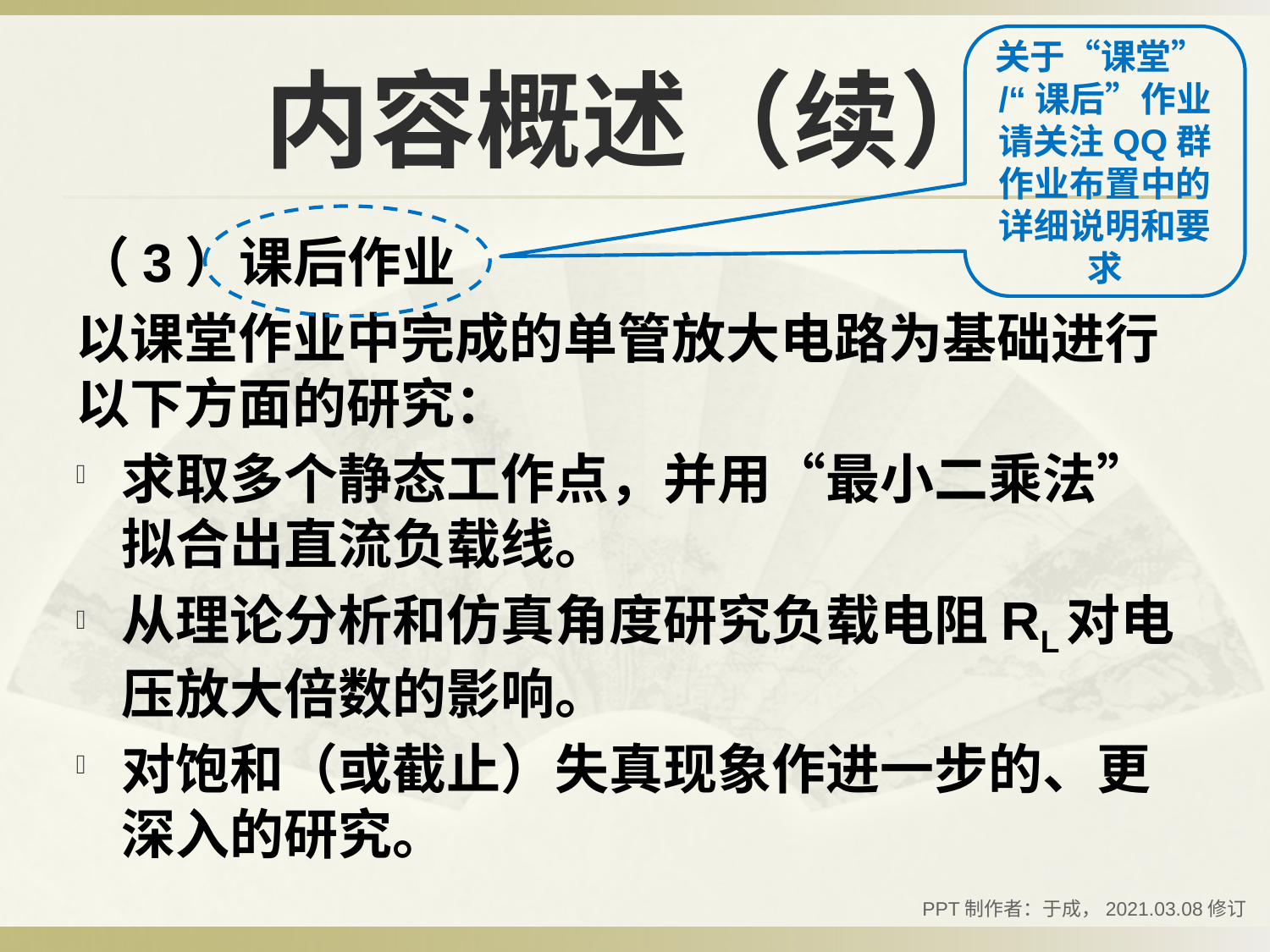

关于“课堂”/“课后”作业请关注QQ群作业布置中的详细说明和要求
# 内容概述（续）

（3）课后作业
以课堂作业中完成的单管放大电路为基础进行以下方面的研究：
求取多个静态工作点，并用“最小二乘法”拟合出直流负载线。
从理论分析和仿真角度研究负载电阻RL对电压放大倍数的影响。
对饱和（或截止）失真现象作进一步的、更深入的研究。
PPT制作者：于成，2021.03.08修订